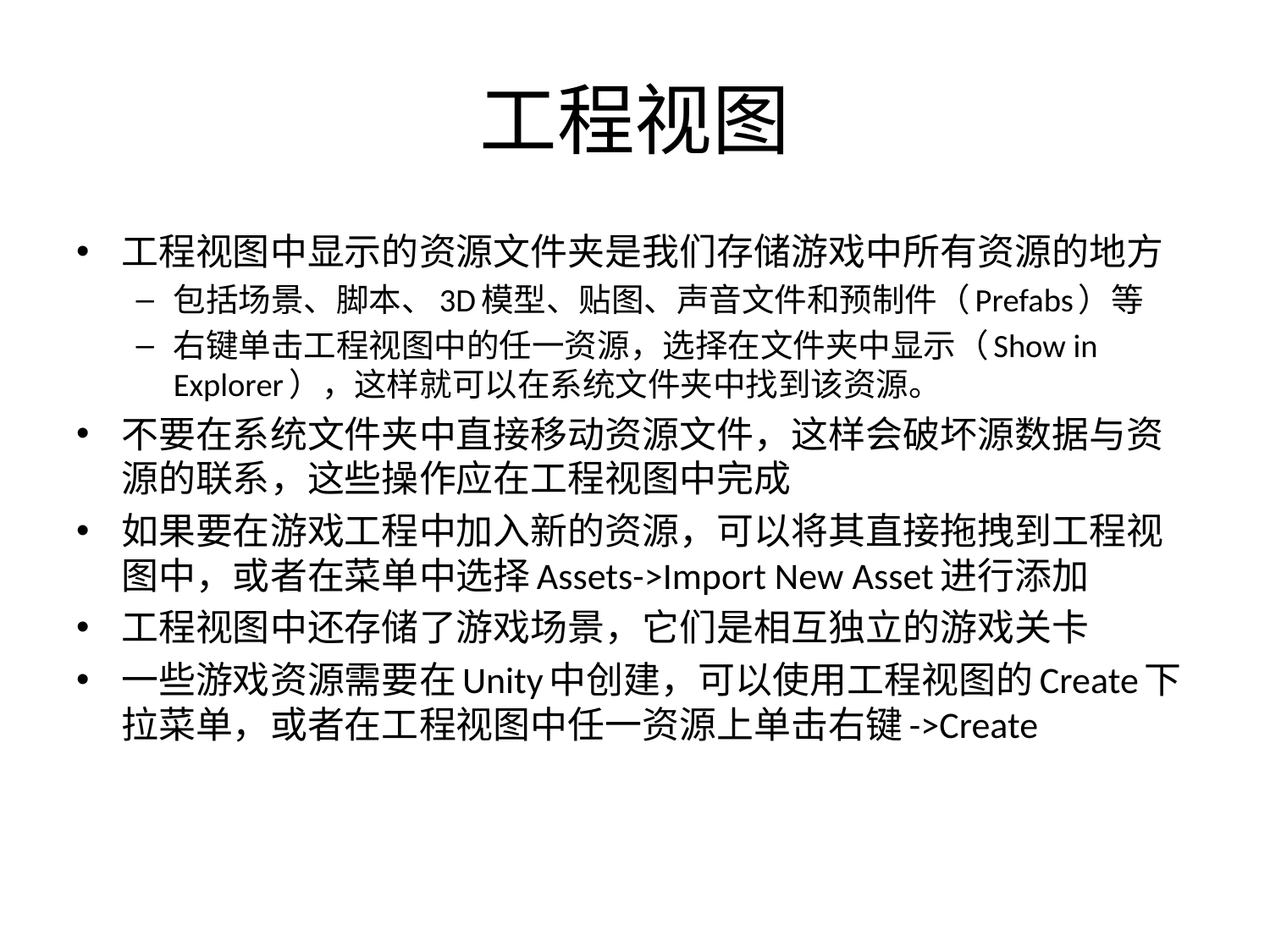

# 工程视图
工程视图中显示的资源文件夹是我们存储游戏中所有资源的地方
包括场景、脚本、3D模型、贴图、声音文件和预制件（Prefabs）等
右键单击工程视图中的任一资源，选择在文件夹中显示（Show in Explorer），这样就可以在系统文件夹中找到该资源。
不要在系统文件夹中直接移动资源文件，这样会破坏源数据与资源的联系，这些操作应在工程视图中完成
如果要在游戏工程中加入新的资源，可以将其直接拖拽到工程视图中，或者在菜单中选择Assets->Import New Asset进行添加
工程视图中还存储了游戏场景，它们是相互独立的游戏关卡
一些游戏资源需要在Unity中创建，可以使用工程视图的Create下拉菜单，或者在工程视图中任一资源上单击右键->Create